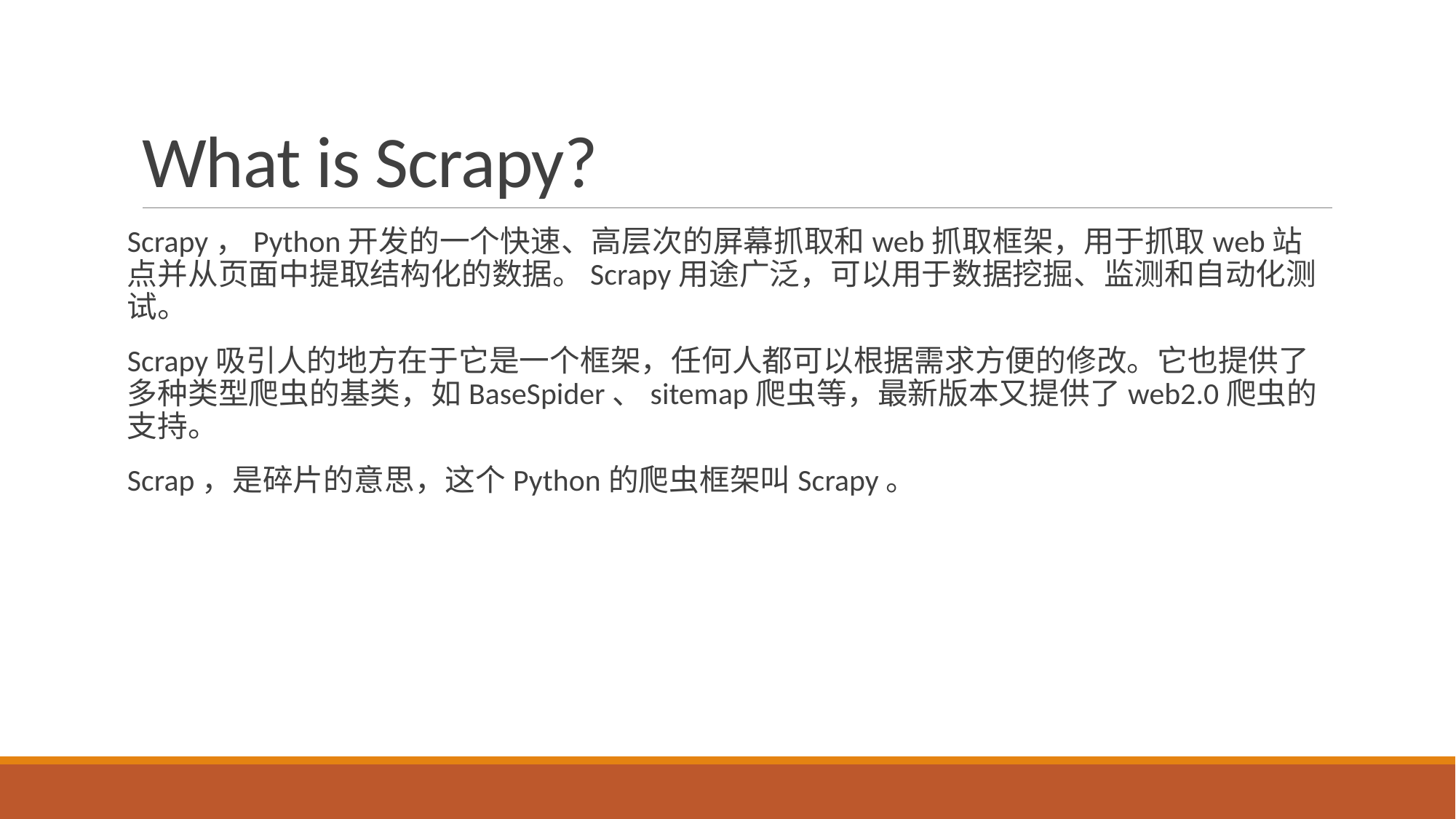

# What is Scrapy?
Scrapy，Python开发的一个快速、高层次的屏幕抓取和web抓取框架，用于抓取web站点并从页面中提取结构化的数据。Scrapy用途广泛，可以用于数据挖掘、监测和自动化测试。
Scrapy吸引人的地方在于它是一个框架，任何人都可以根据需求方便的修改。它也提供了多种类型爬虫的基类，如BaseSpider、sitemap爬虫等，最新版本又提供了web2.0爬虫的支持。
Scrap，是碎片的意思，这个Python的爬虫框架叫Scrapy。